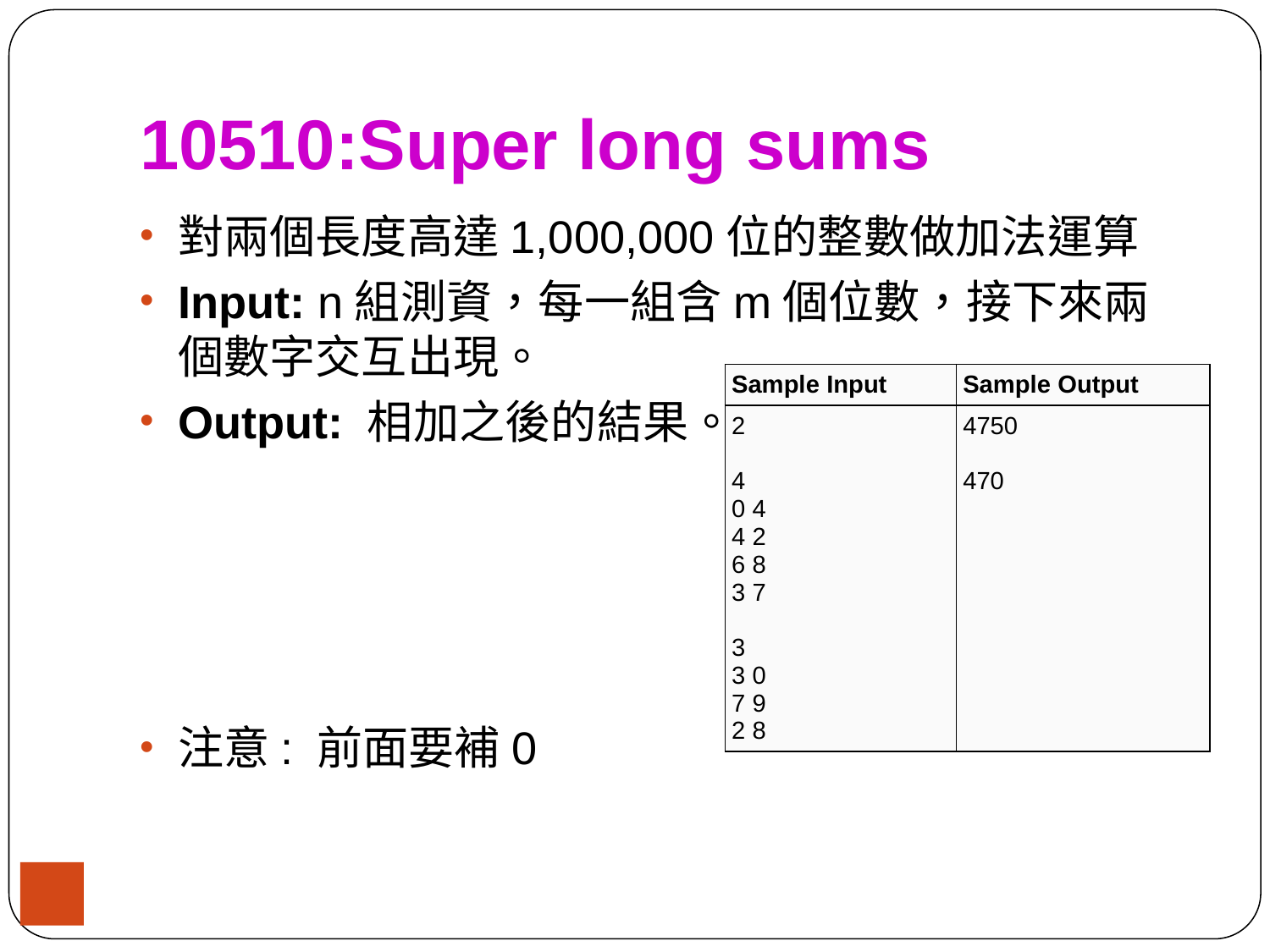

# 10510:Super long sums
對兩個長度高達1,000,000位的整數做加法運算
Input: n組測資，每一組含m個位數，接下來兩個數字交互出現。
Output: 相加之後的結果。

注意: 前面要補0
| Sample Input | Sample Output |
| --- | --- |
| 2 4 0 4 4 2 6 8 3 7 3 3 0 7 9 2 8 | 4750 470 |